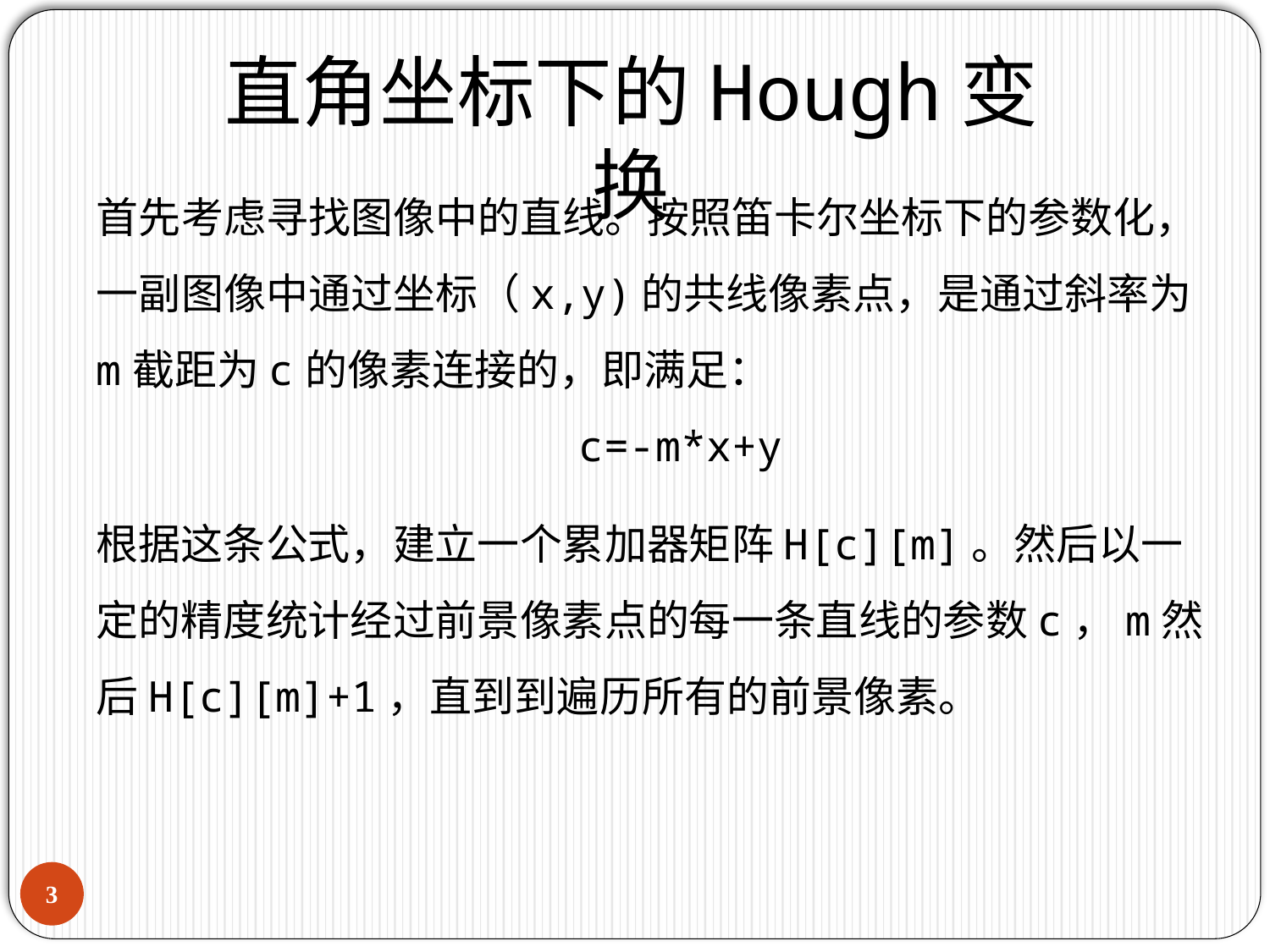

直角坐标下的Hough变换
首先考虑寻找图像中的直线。按照笛卡尔坐标下的参数化，一副图像中通过坐标（x,y)的共线像素点，是通过斜率为m截距为c的像素连接的，即满足：
                   c=-m*x+y

根据这条公式，建立一个累加器矩阵H[c][m]。然后以一定的精度统计经过前景像素点的每一条直线的参数c，m然后H[c][m]+1，直到到遍历所有的前景像素。

3